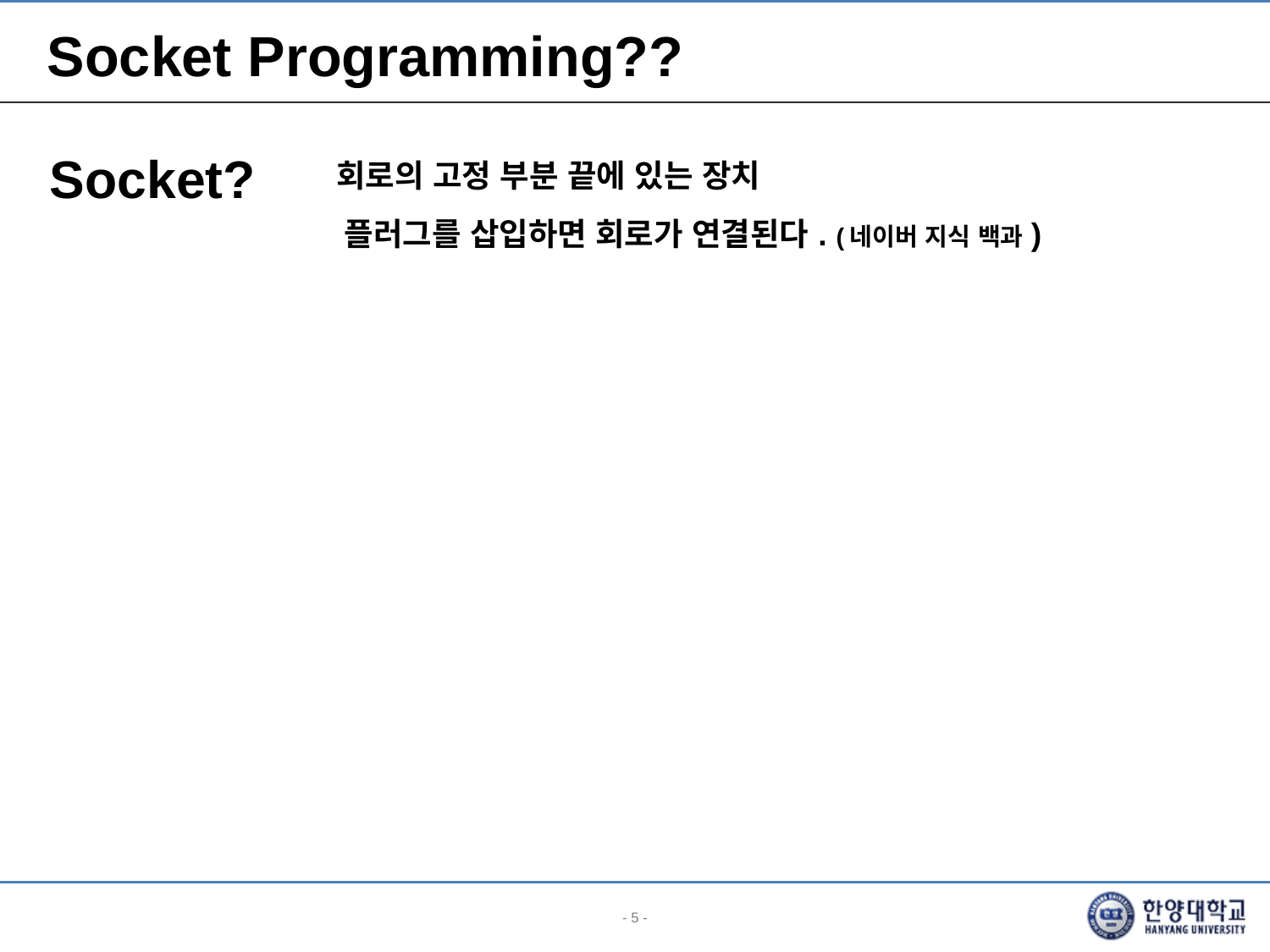

# Socket Programming??
| Socket? | 회로의 고정 부분 끝에 있는 장치 플러그를 삽입하면 회로가 연결된다. (네이버 지식 백과) |
| --- | --- |